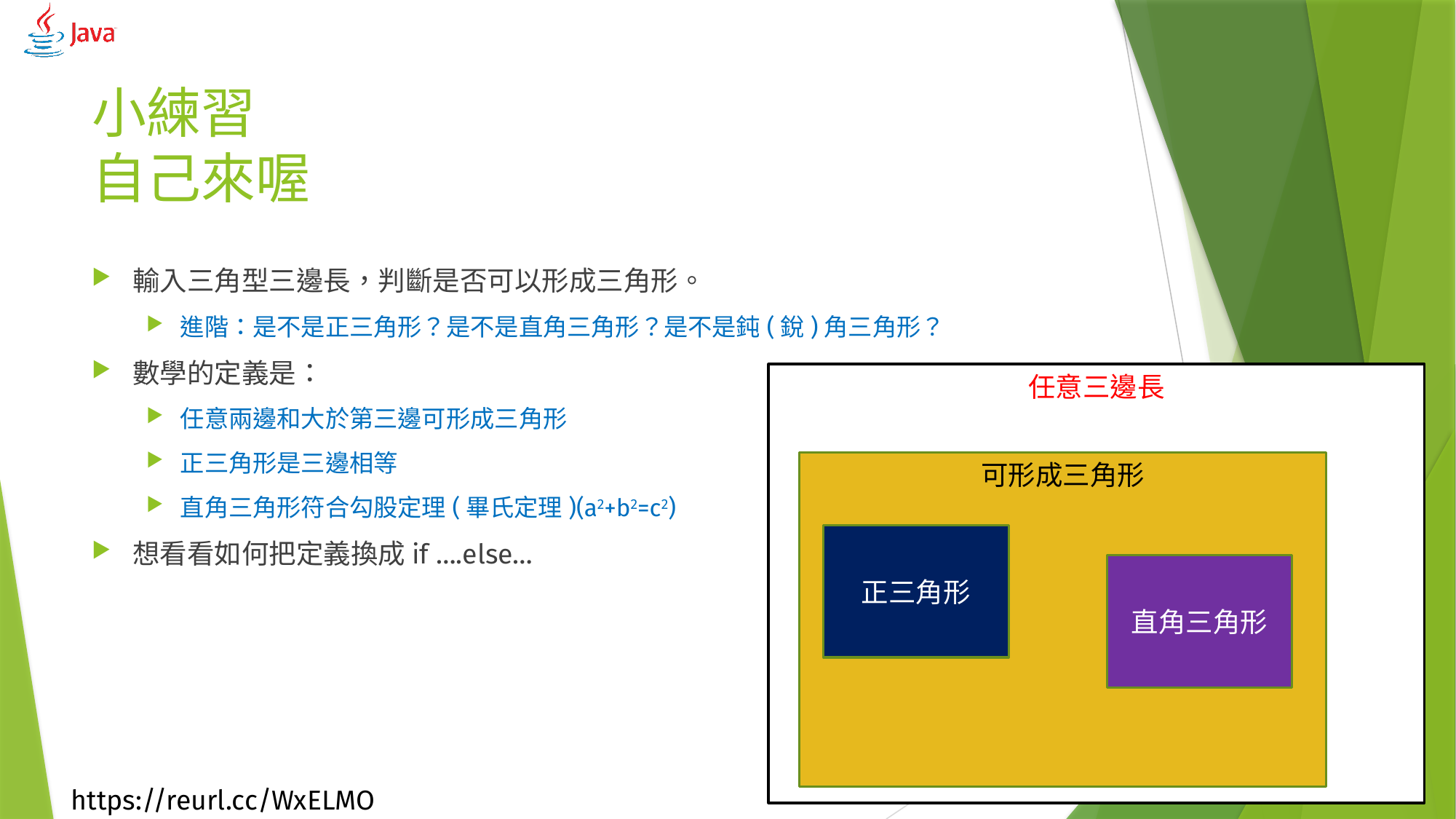

# 小練習 自己來喔
輸入三角型三邊長，判斷是否可以形成三角形。
進階：是不是正三角形？是不是直角三角形？是不是鈍(銳)角三角形？
數學的定義是：
任意兩邊和大於第三邊可形成三角形
正三角形是三邊相等
直角三角形符合勾股定理(畢氏定理)(a2+b2=c2)
想看看如何把定義換成if ….else…

任意三邊長
可形成三角形
正三角形
直角三角形